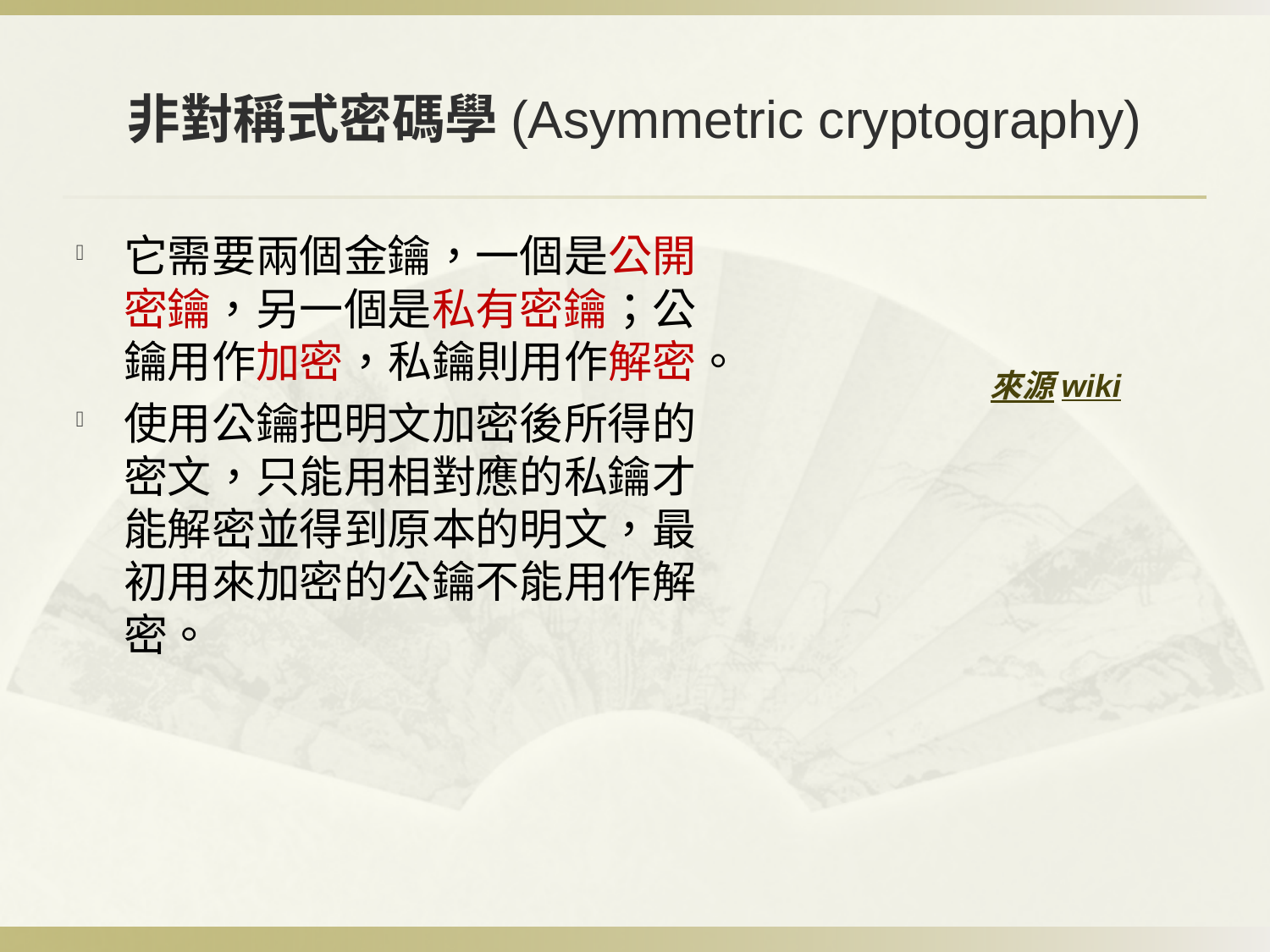

# 非對稱式密碼學(Asymmetric cryptography)
它需要兩個金鑰，一個是公開密鑰，另一個是私有密鑰；公鑰用作加密，私鑰則用作解密。
使用公鑰把明文加密後所得的密文，只能用相對應的私鑰才能解密並得到原本的明文，最初用來加密的公鑰不能用作解密。
來源wiki